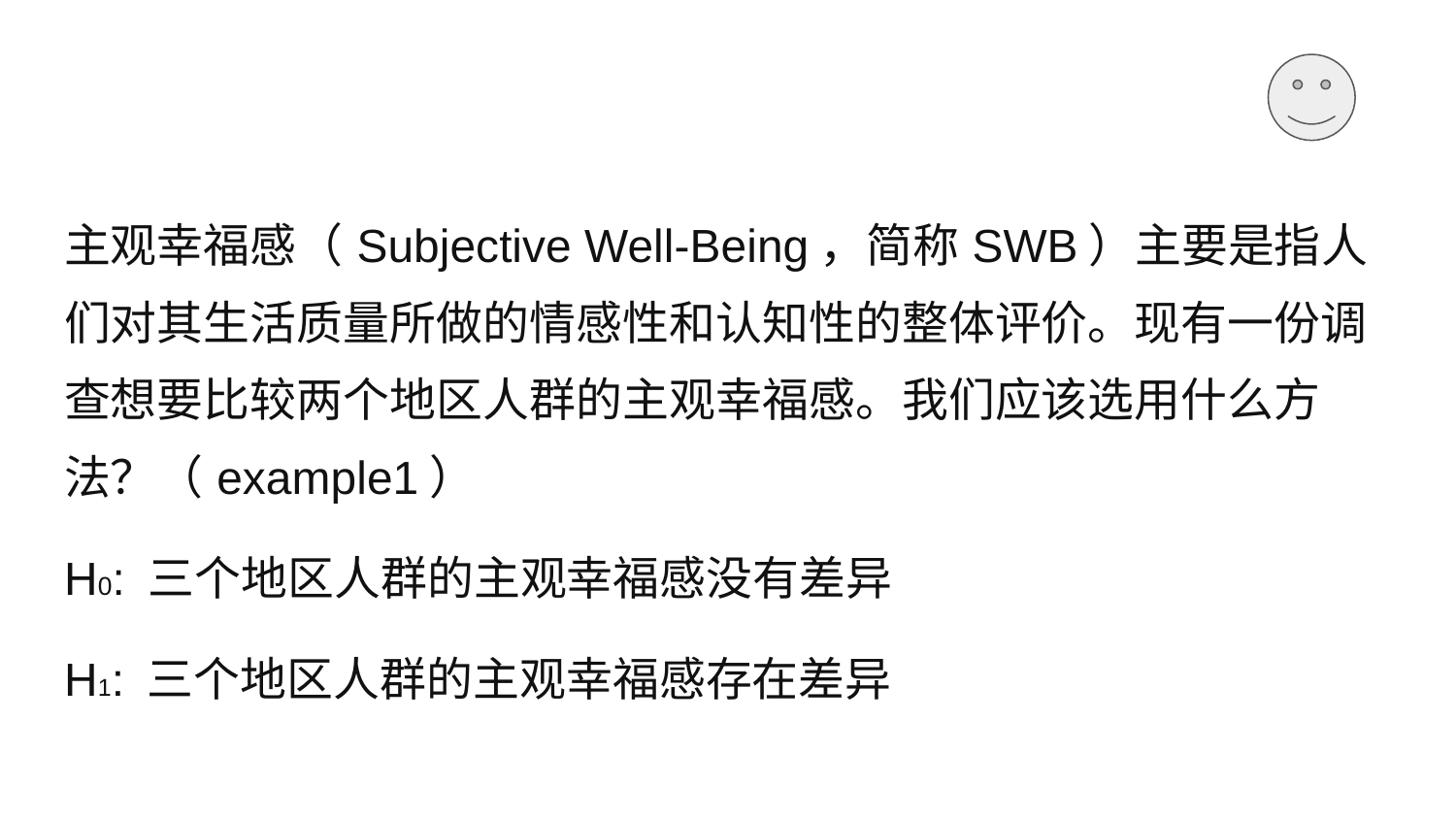

主观幸福感（Subjective Well-Being，简称SWB）主要是指人们对其生活质量所做的情感性和认知性的整体评价。现有一份调查想要比较两个地区人群的主观幸福感。我们应该选用什么方法？（example1）
H0: 三个地区人群的主观幸福感没有差异
H1: 三个地区人群的主观幸福感存在差异